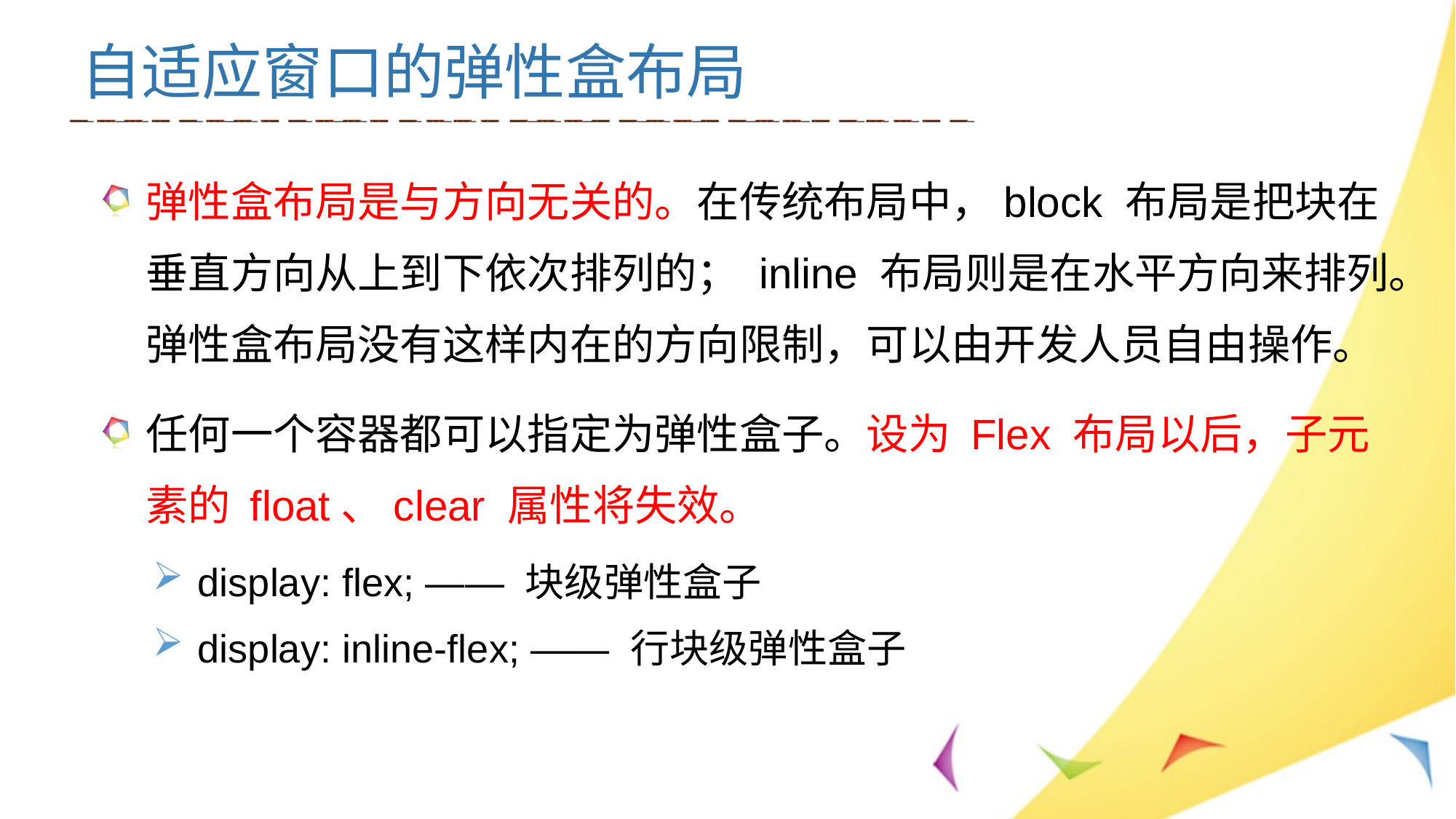

自适应窗口的弹性盒布局
弹性盒布局是与方向无关的。在传统布局中，block 布局是把块在垂直方向从上到下依次排列的； inline 布局则是在水平方向来排列。弹性盒布局没有这样内在的方向限制，可以由开发人员自由操作。
任何一个容器都可以指定为弹性盒子。设为 Flex 布局以后，子元素的 float、clear 属性将失效。
display: flex; —— 块级弹性盒子
display: inline-flex; —— 行块级弹性盒子